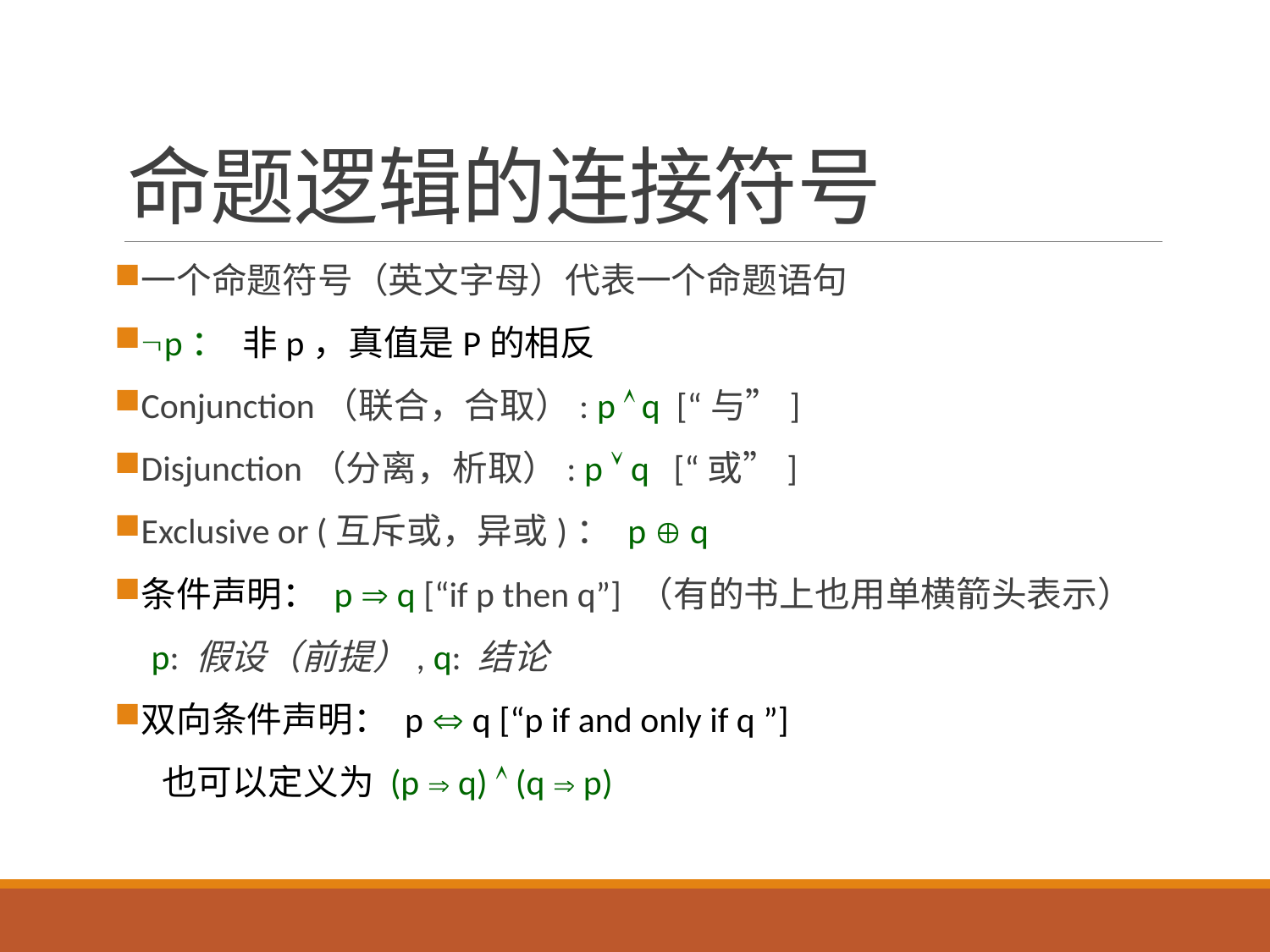

# 命题逻辑的连接符号
一个命题符号（英文字母）代表一个命题语句
¬p：  非p，真值是P的相反
Conjunction（联合，合取）: p ∧ q  [“与”]
Disjunction（分离，析取）: p ∨ q   [“或”]
Exclusive or (互斥或，异或)： p ⊕ q
条件声明： p ⇒ q [“if p then q”] （有的书上也用单横箭头表示）
   p: 假设（前提）, q: 结论
双向条件声明： p ⇔ q [“p if and only if q ”]
     也可以定义为 (p ⇒ q) ∧ (q ⇒ p)